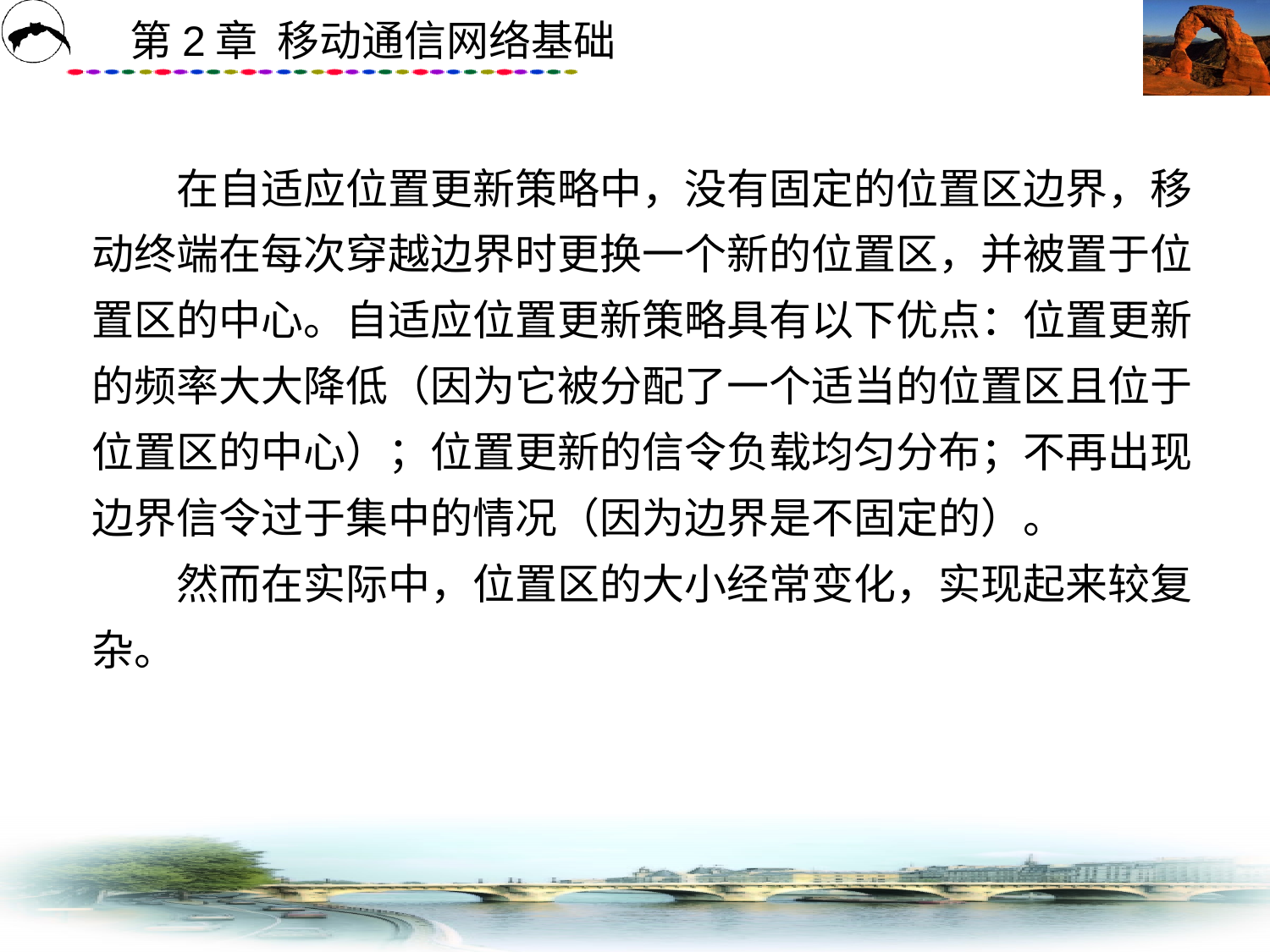

# 在自适应位置更新策略中，没有固定的位置区边界，移动终端在每次穿越边界时更换一个新的位置区，并被置于位置区的中心。自适应位置更新策略具有以下优点：位置更新的频率大大降低（因为它被分配了一个适当的位置区且位于位置区的中心）；位置更新的信令负载均匀分布；不再出现边界信令过于集中的情况（因为边界是不固定的）。 　　然而在实际中，位置区的大小经常变化，实现起来较复杂。